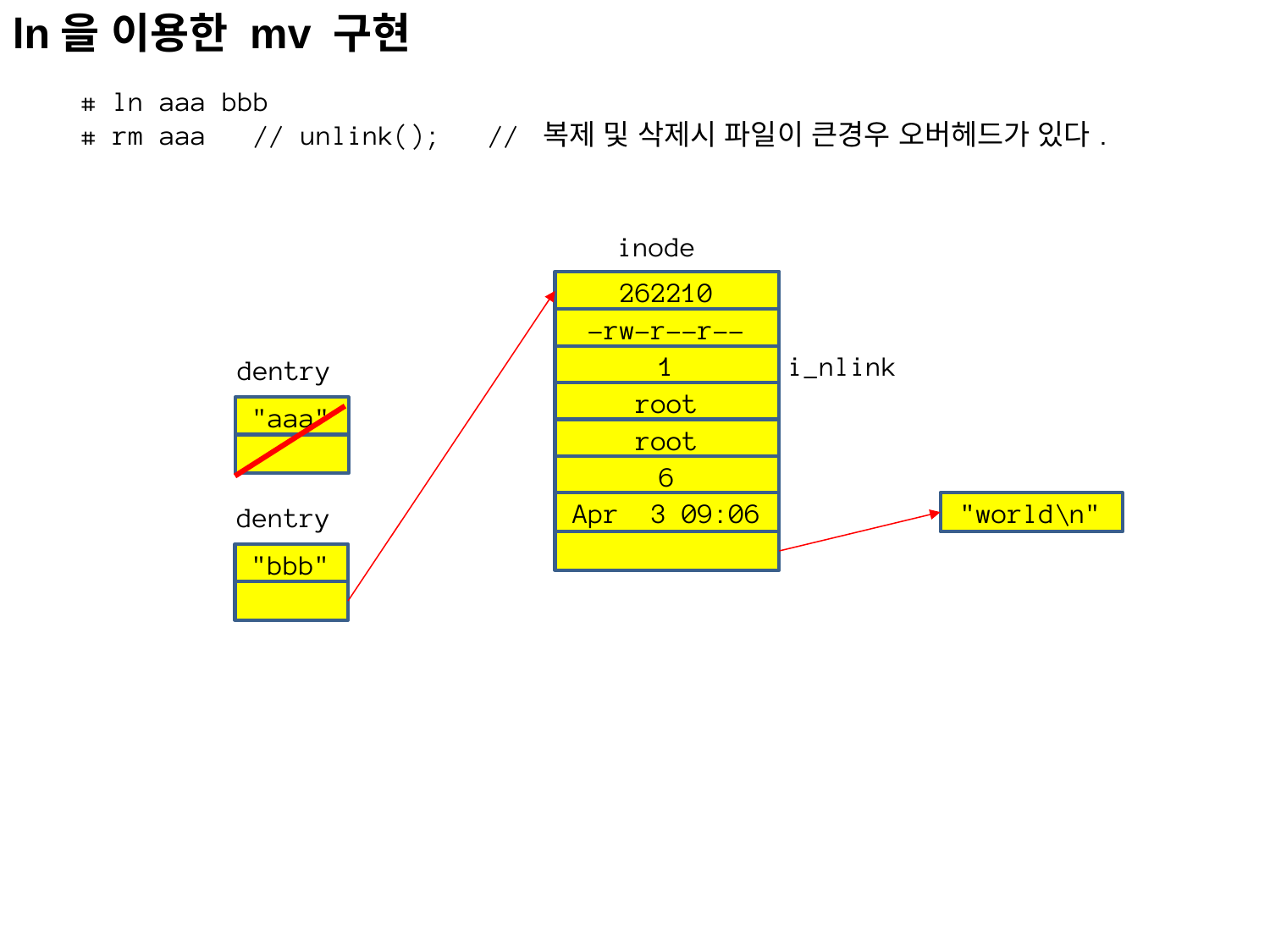

ln을 이용한 mv 구현
# ln aaa bbb
# rm aaa   // unlink();   // 복제 및 삭제시 파일이 큰경우 오버헤드가 있다.
inode
262210
-rw-r--r--
i_nlink
dentry
1
root
"aaa"
root

6
"world\n"
dentry
Apr  3 09:06

"bbb"